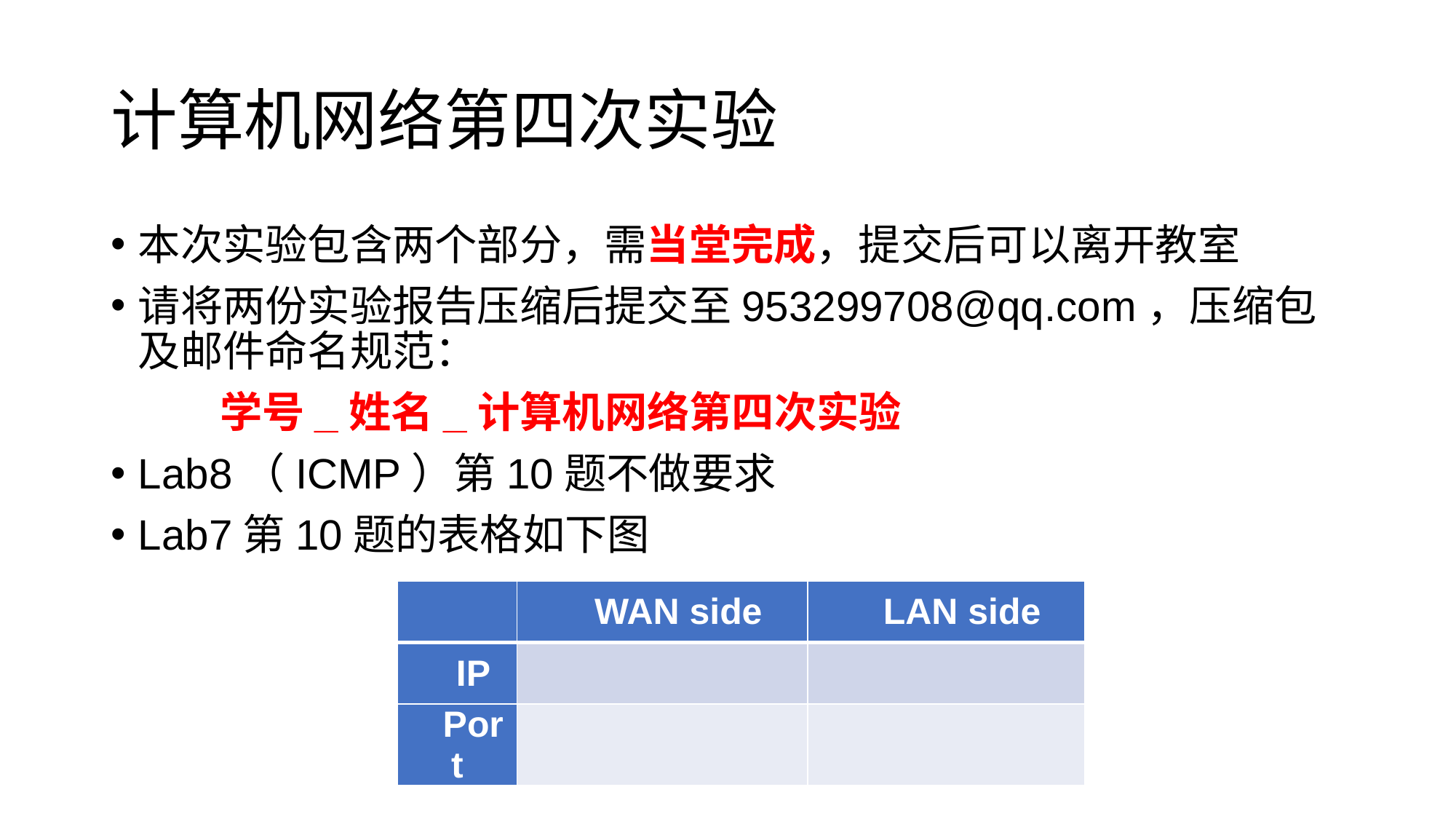

# 计算机网络第四次实验
本次实验包含两个部分，需当堂完成，提交后可以离开教室
请将两份实验报告压缩后提交至953299708@qq.com，压缩包及邮件命名规范：
	学号_姓名_计算机网络第四次实验
Lab8（ICMP）第10题不做要求
Lab7第10题的表格如下图
|  | WAN side | LAN side |
| --- | --- | --- |
| IP |  |  |
| Port |  |  |